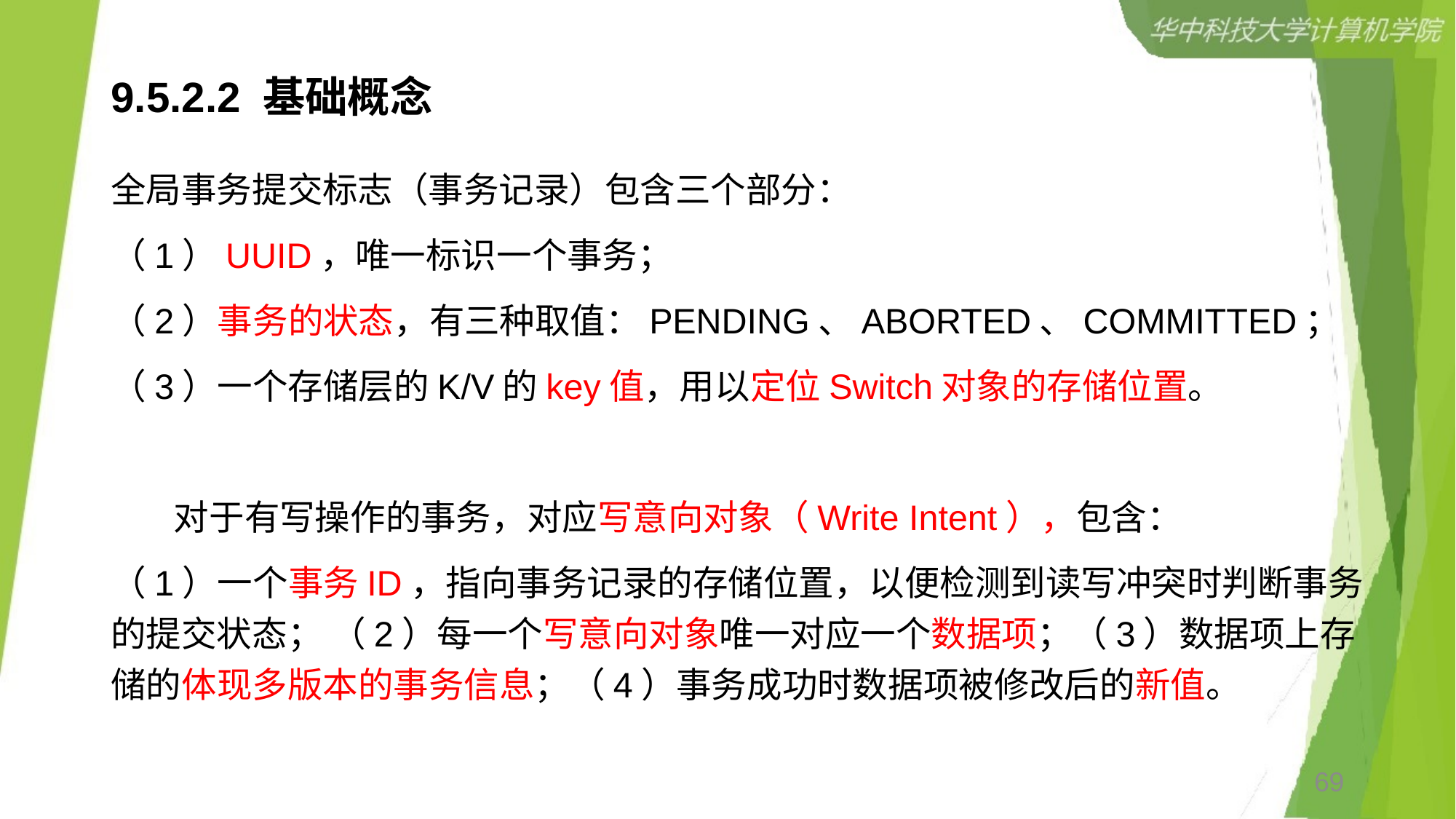

# 9.5.2.2 基础概念
全局事务提交标志（事务记录）包含三个部分：
（1）UUID，唯一标识一个事务；
（2）事务的状态，有三种取值：PENDING、ABORTED、COMMITTED；
（3）一个存储层的K/V的key值，用以定位Switch对象的存储位置。

       对于有写操作的事务，对应写意向对象（Write Intent），包含：
（1）一个事务ID，指向事务记录的存储位置，以便检测到读写冲突时判断事务的提交状态； （2）每一个写意向对象唯一对应一个数据项；（3）数据项上存储的体现多版本的事务信息；（4）事务成功时数据项被修改后的新值。
69